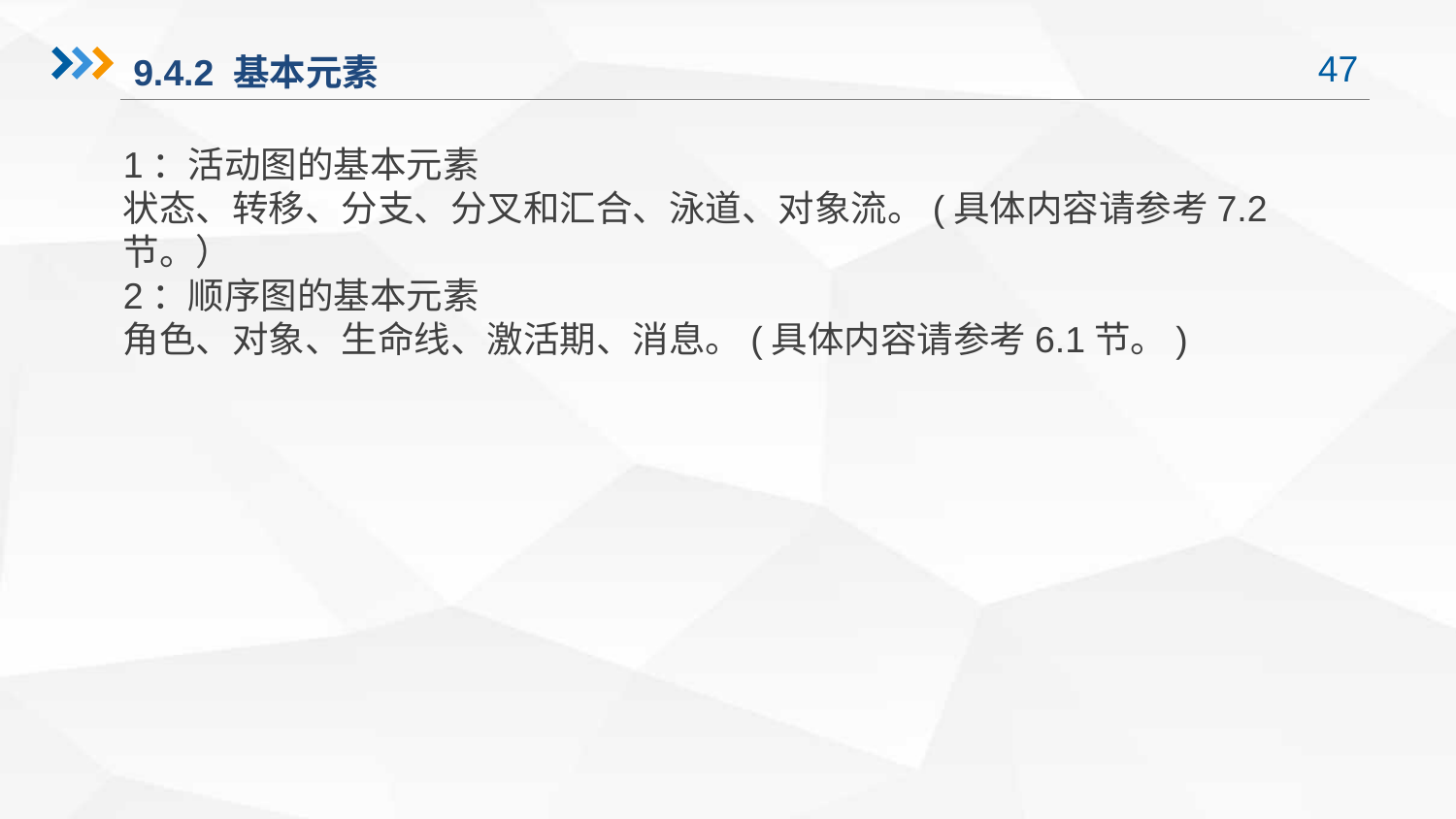

9.4.2 基本元素
1：活动图的基本元素
状态、转移、分支、分叉和汇合、泳道、对象流。(具体内容请参考7.2节。）
2：顺序图的基本元素
角色、对象、生命线、激活期、消息。(具体内容请参考6.1节。)